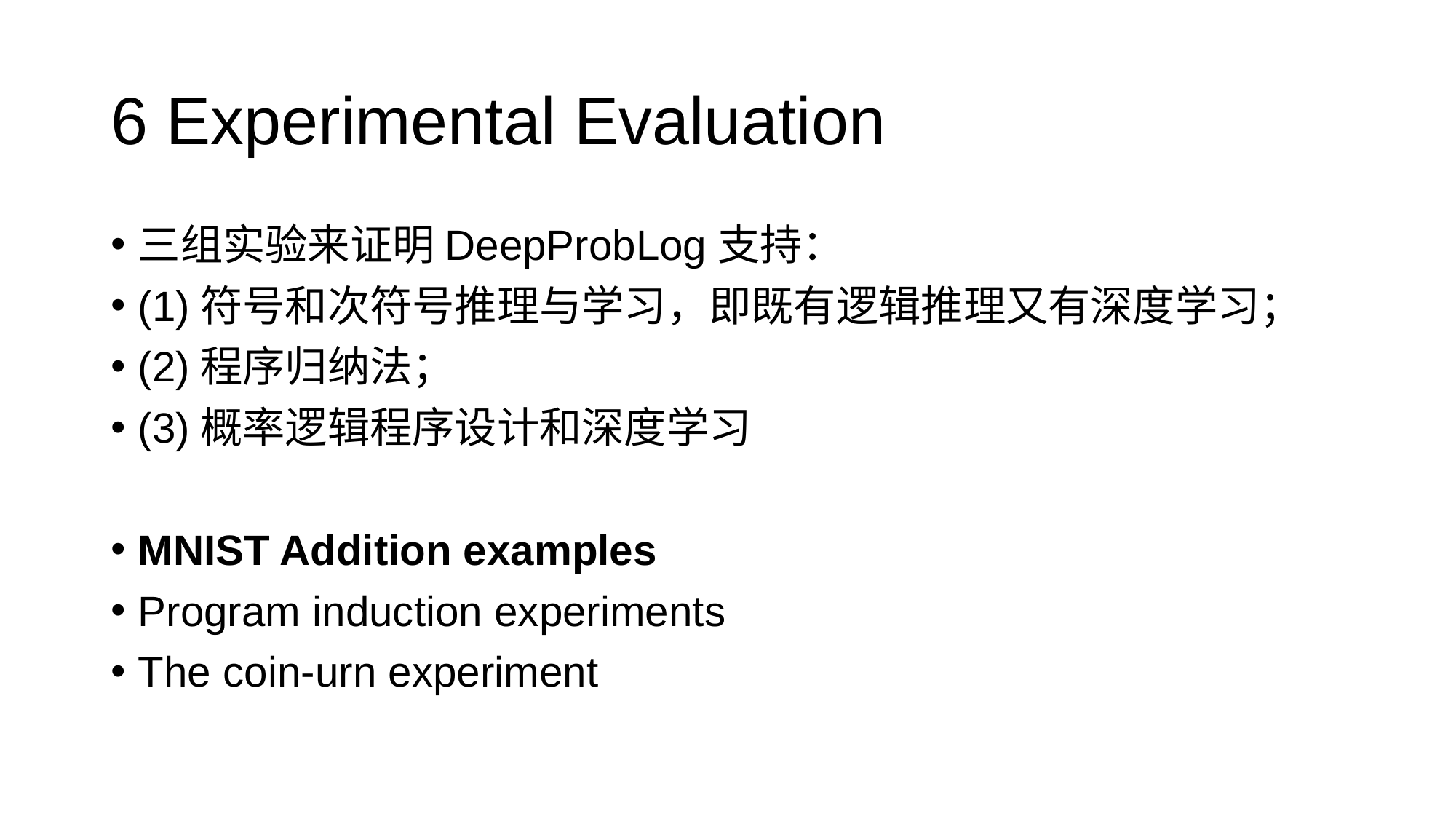

# 6 Experimental Evaluation
三组实验来证明DeepProbLog支持：
(1)符号和次符号推理与学习，即既有逻辑推理又有深度学习；
(2)程序归纳法；
(3)概率逻辑程序设计和深度学习

MNIST Addition examples
Program induction experiments
The coin-urn experiment